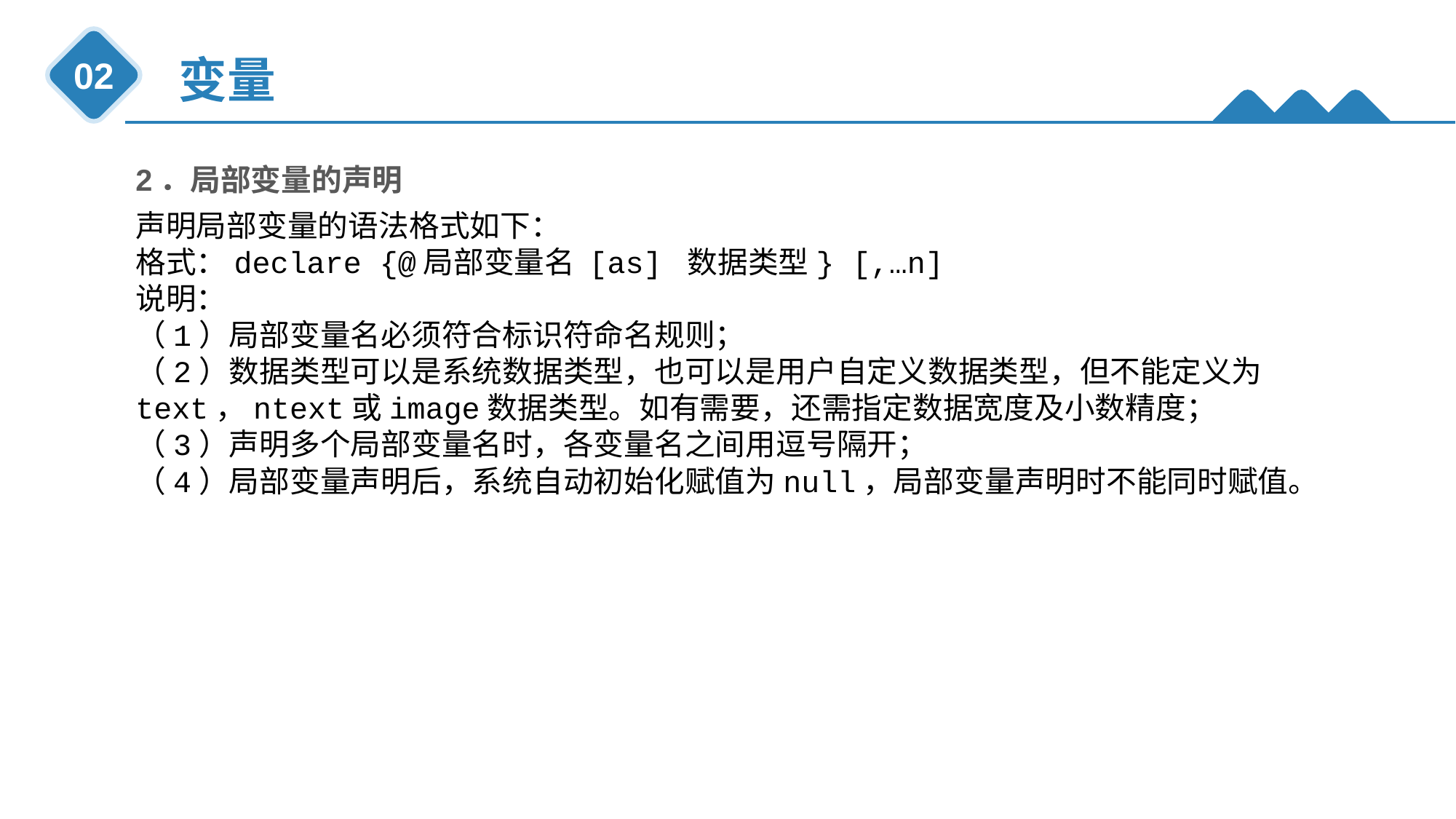

变量
02

2．局部变量的声明
声明局部变量的语法格式如下：
格式：declare {@局部变量名 [as] 数据类型} [,…n]
说明：
（1）局部变量名必须符合标识符命名规则；
（2）数据类型可以是系统数据类型，也可以是用户自定义数据类型，但不能定义为text，ntext或image数据类型。如有需要，还需指定数据宽度及小数精度；
（3）声明多个局部变量名时，各变量名之间用逗号隔开；
（4）局部变量声明后，系统自动初始化赋值为null，局部变量声明时不能同时赋值。